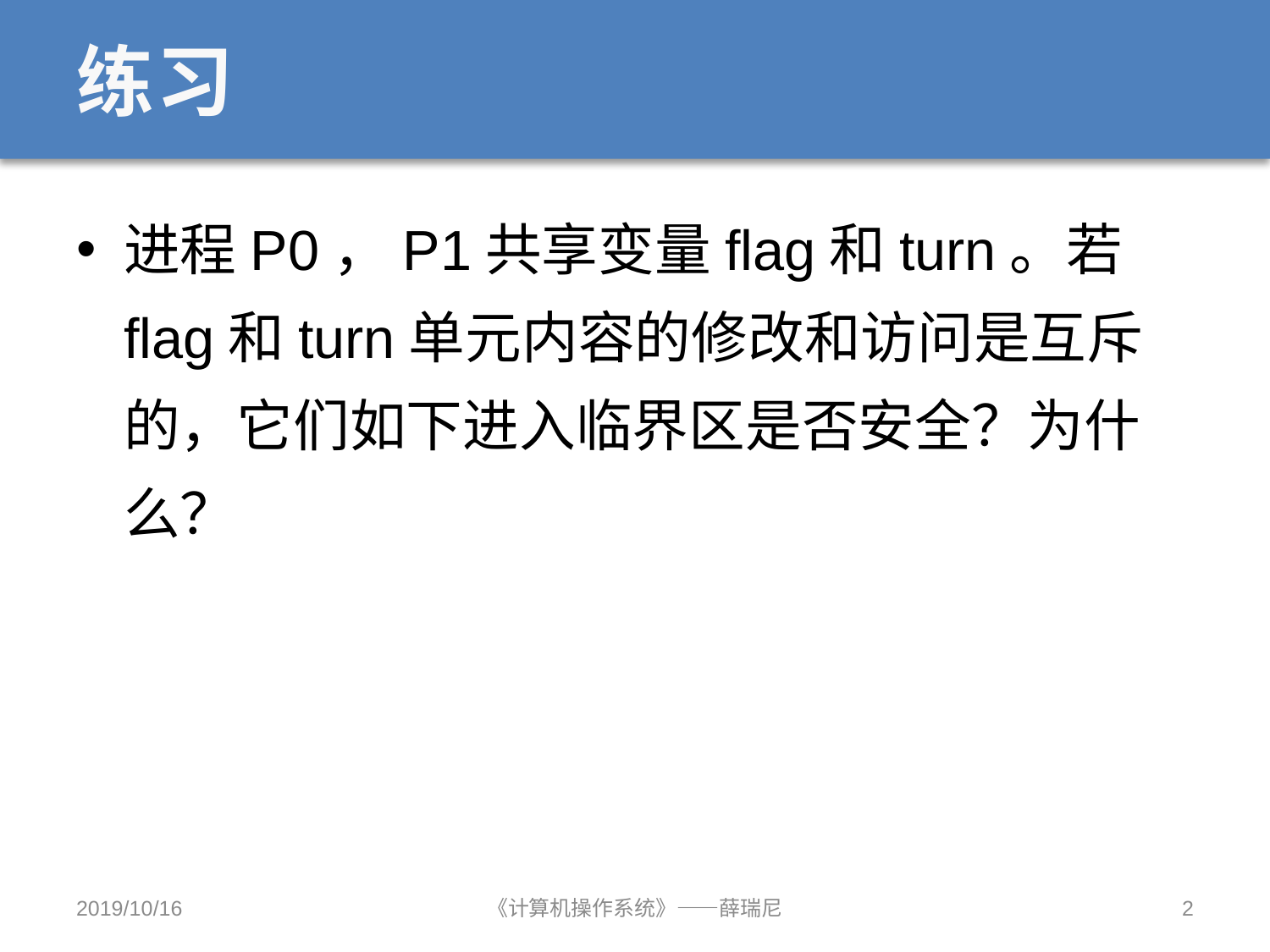

# 练习
进程P0，P1共享变量flag和turn。若flag和turn单元内容的修改和访问是互斥的，它们如下进入临界区是否安全？为什么？

2019/10/16
《计算机操作系统》——薛瑞尼
2